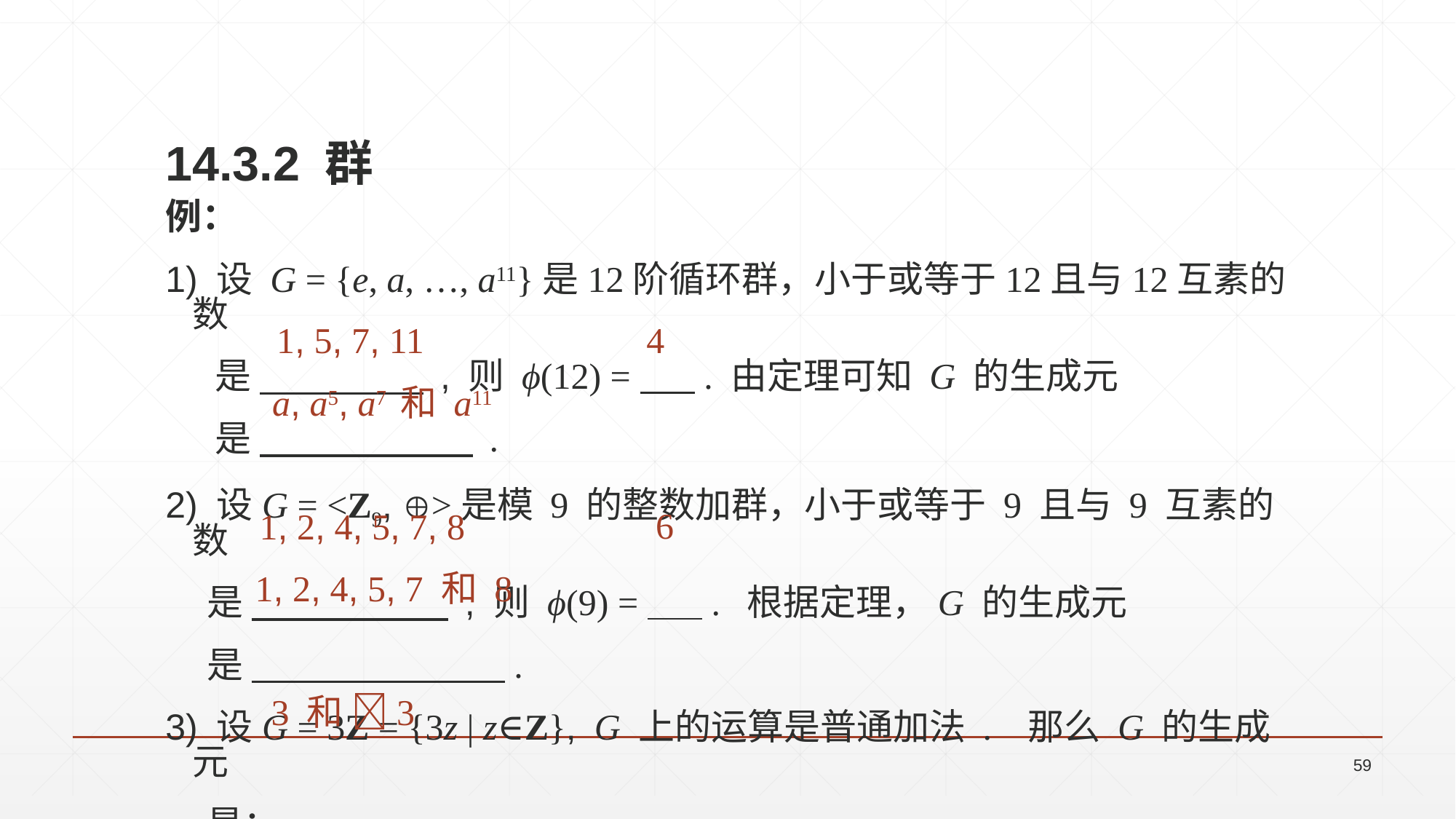

14.3.2 群
例：
1) 设 G = {e, a, …, a11}是12阶循环群，小于或等于12且与12互素的数
     是                      , 则 ϕ(12) =        . 由定理可知 G 的生成元
     是                            .
2) 设G = <Z9, ⊕>是模 9 的整数加群，小于或等于 9 且与 9 互素的数
    是                          , 则 ϕ(9) =        .  根据定理，G 的生成元
    是                                .
3) 设G = 3Z = {3z | z∈Z},  G 上的运算是普通加法 .   那么 G 的生成元
    是：                 .
4
1, 5, 7, 11
a, a5, a7 和 a11
6
1, 2, 4, 5, 7, 8
1, 2, 4, 5, 7 和 8
3 和 −3
59